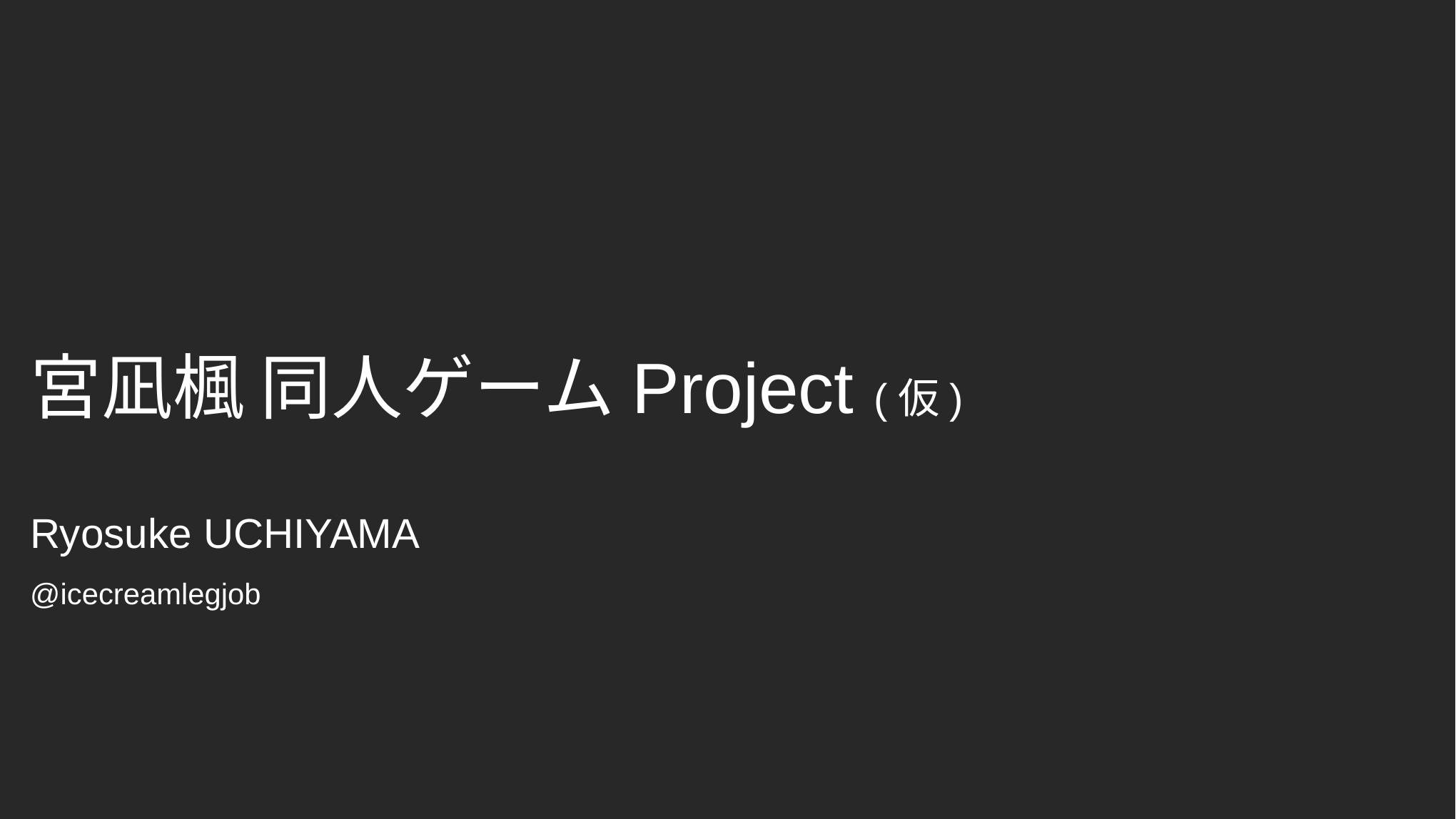

# 宮凪楓 同人ゲームProject (仮)
Ryosuke UCHIYAMA
@icecreamlegjob